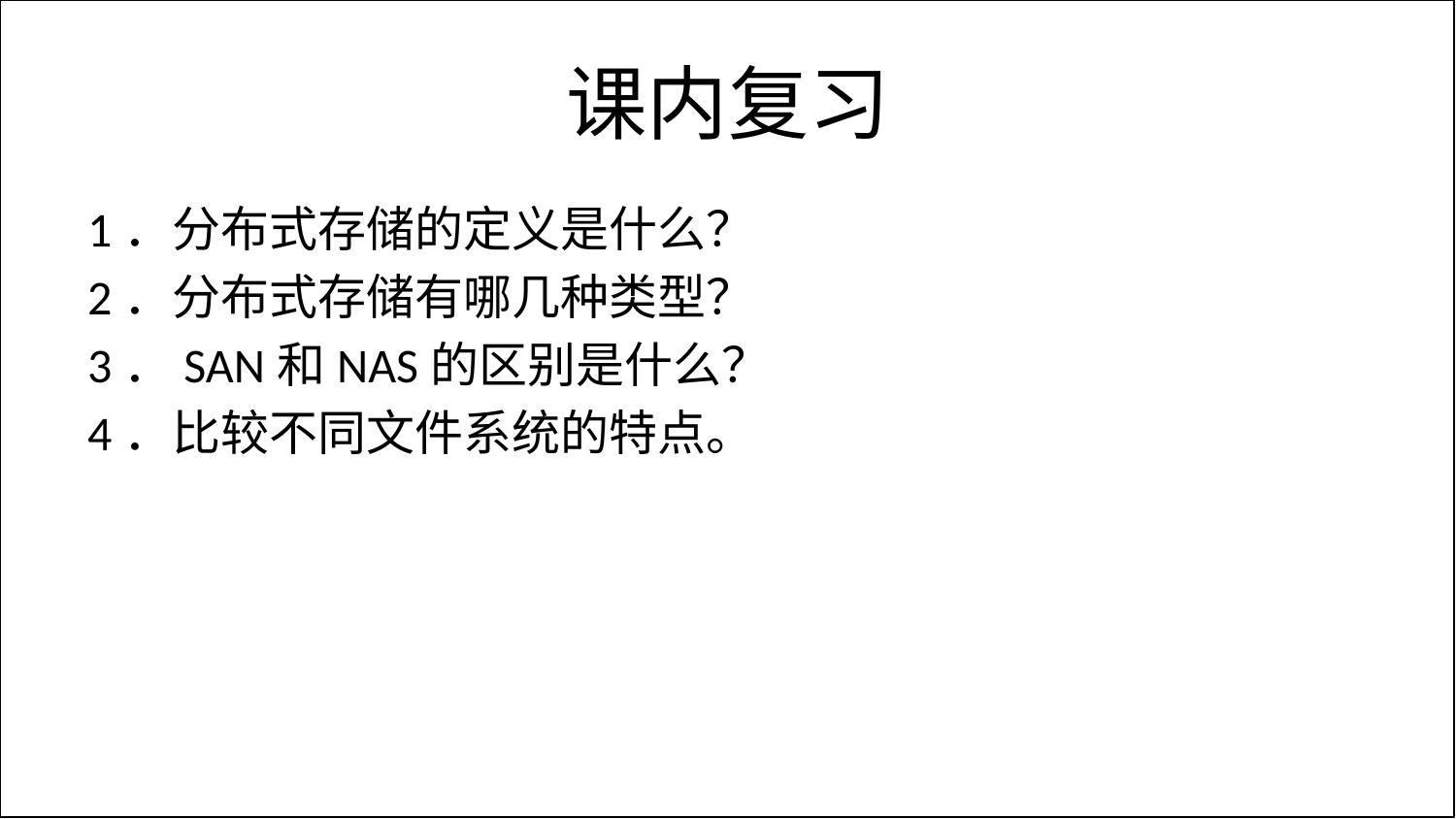

# 课内复习
1．分布式存储的定义是什么？
2．分布式存储有哪几种类型？
3．SAN和NAS的区别是什么？
4．比较不同文件系统的特点。